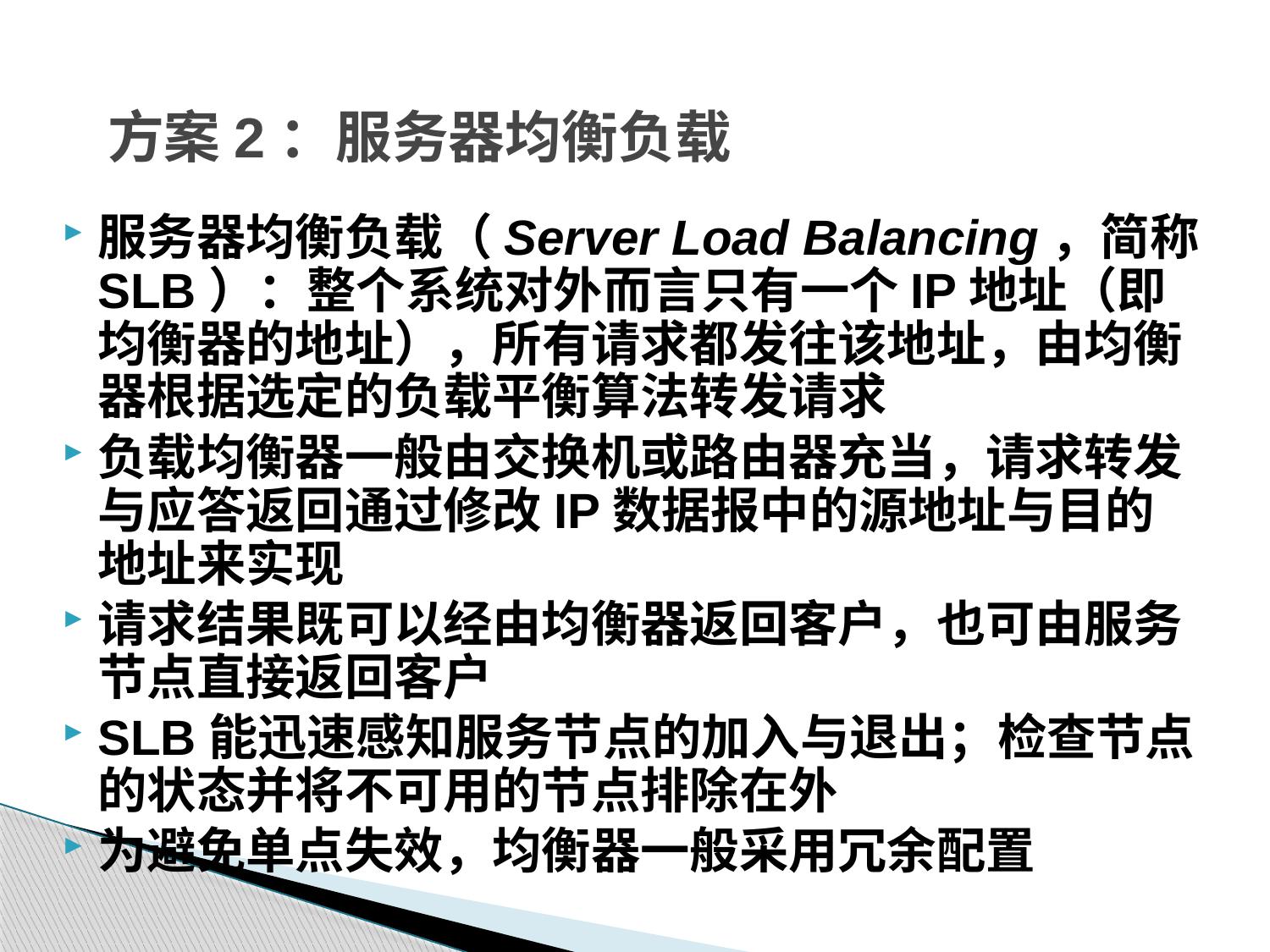

# 方案2：服务器均衡负载
服务器均衡负载（Server Load Balancing，简称SLB）：整个系统对外而言只有一个IP地址（即均衡器的地址），所有请求都发往该地址，由均衡器根据选定的负载平衡算法转发请求
负载均衡器一般由交换机或路由器充当，请求转发与应答返回通过修改IP数据报中的源地址与目的地址来实现
请求结果既可以经由均衡器返回客户，也可由服务节点直接返回客户
SLB能迅速感知服务节点的加入与退出；检查节点的状态并将不可用的节点排除在外
为避免单点失效，均衡器一般采用冗余配置